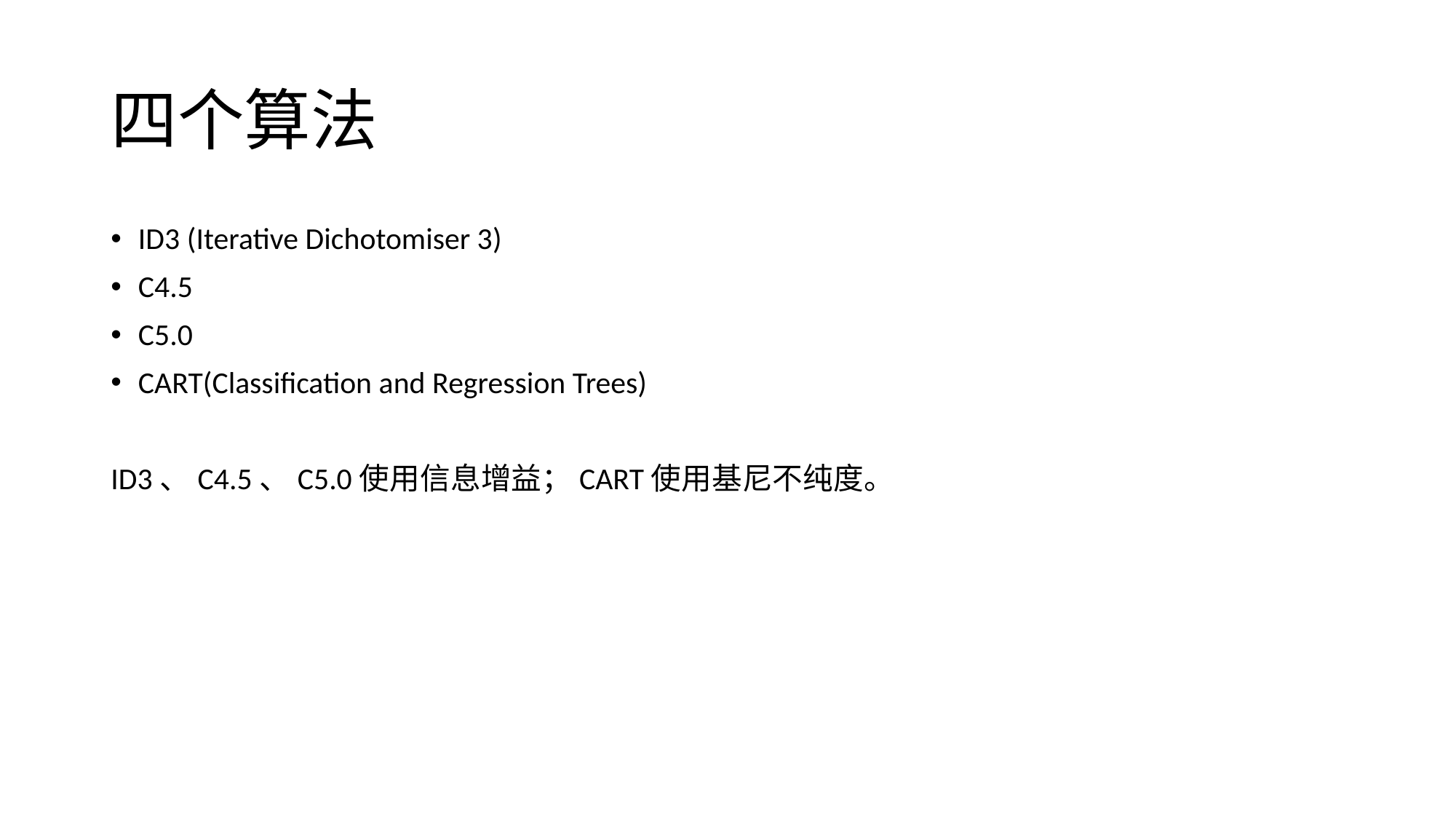

# 四个算法
ID3 (Iterative Dichotomiser 3)
C4.5
C5.0
CART(Classification and Regression Trees)

ID3、C4.5、C5.0使用信息增益；CART使用基尼不纯度。